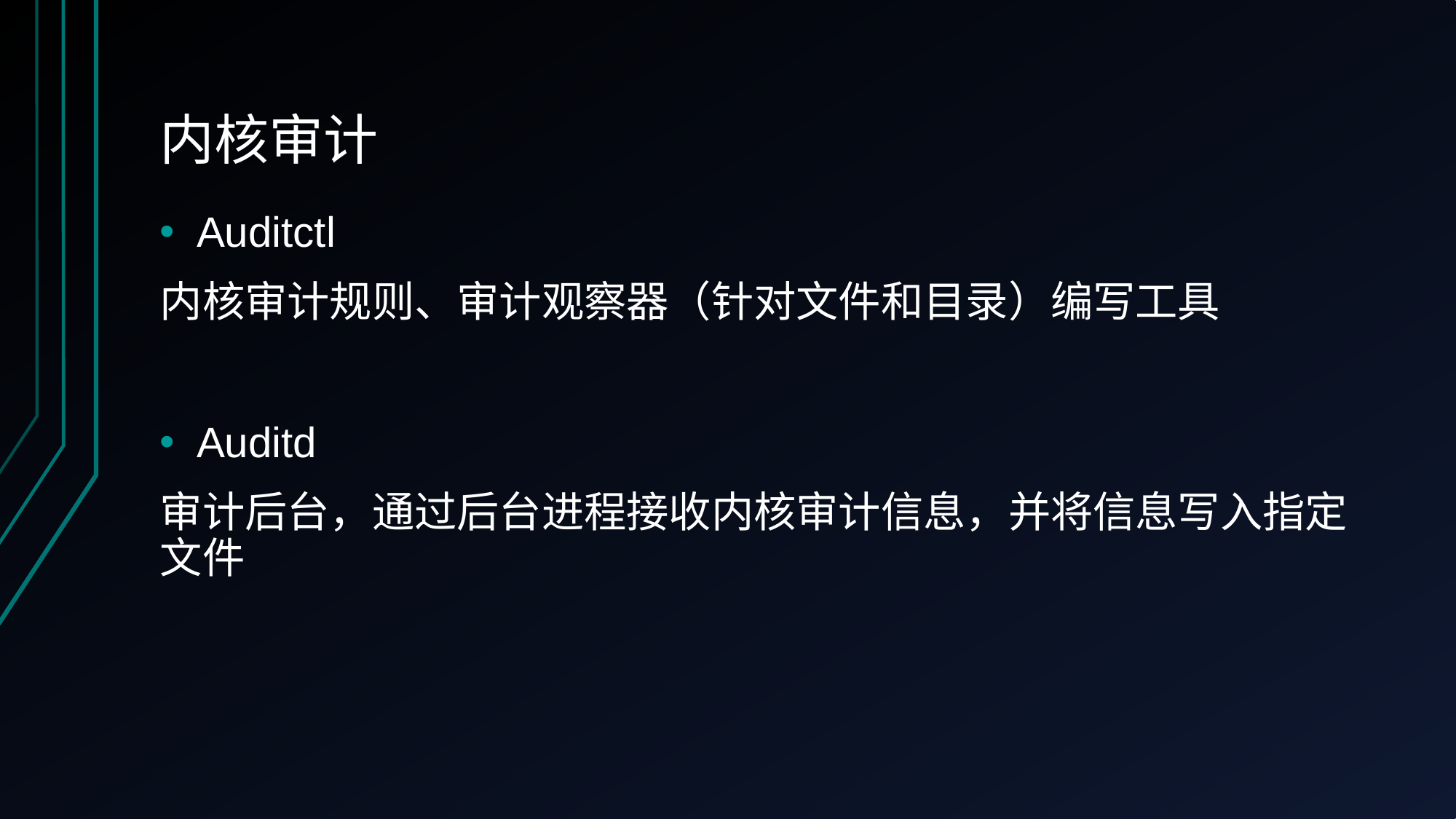

# 内核审计
Auditctl
内核审计规则、审计观察器（针对文件和目录）编写工具

Auditd
审计后台，通过后台进程接收内核审计信息，并将信息写入指定文件